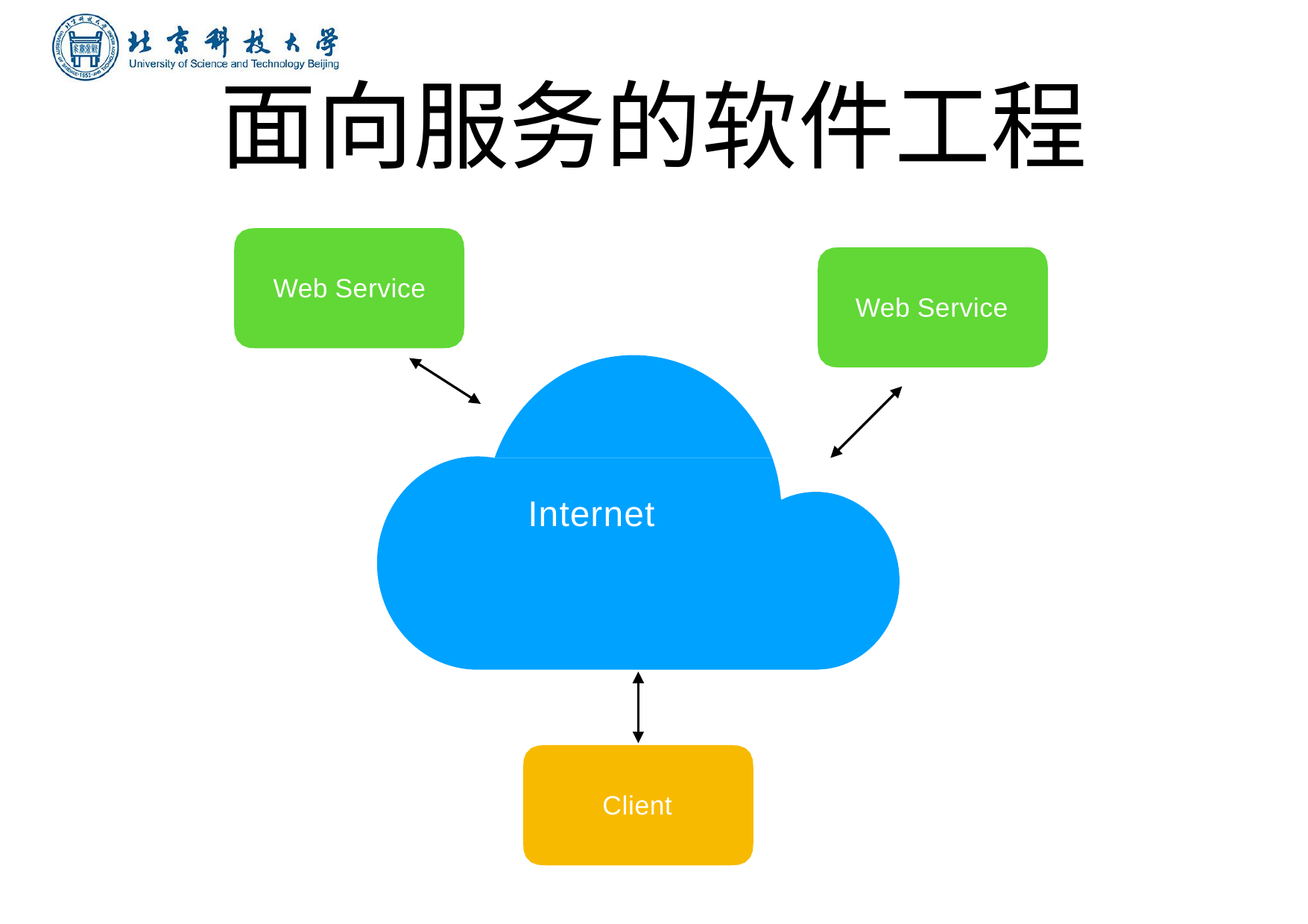

# 面向服务的软件⼯程

Web Service
Web Service

Internet

Client